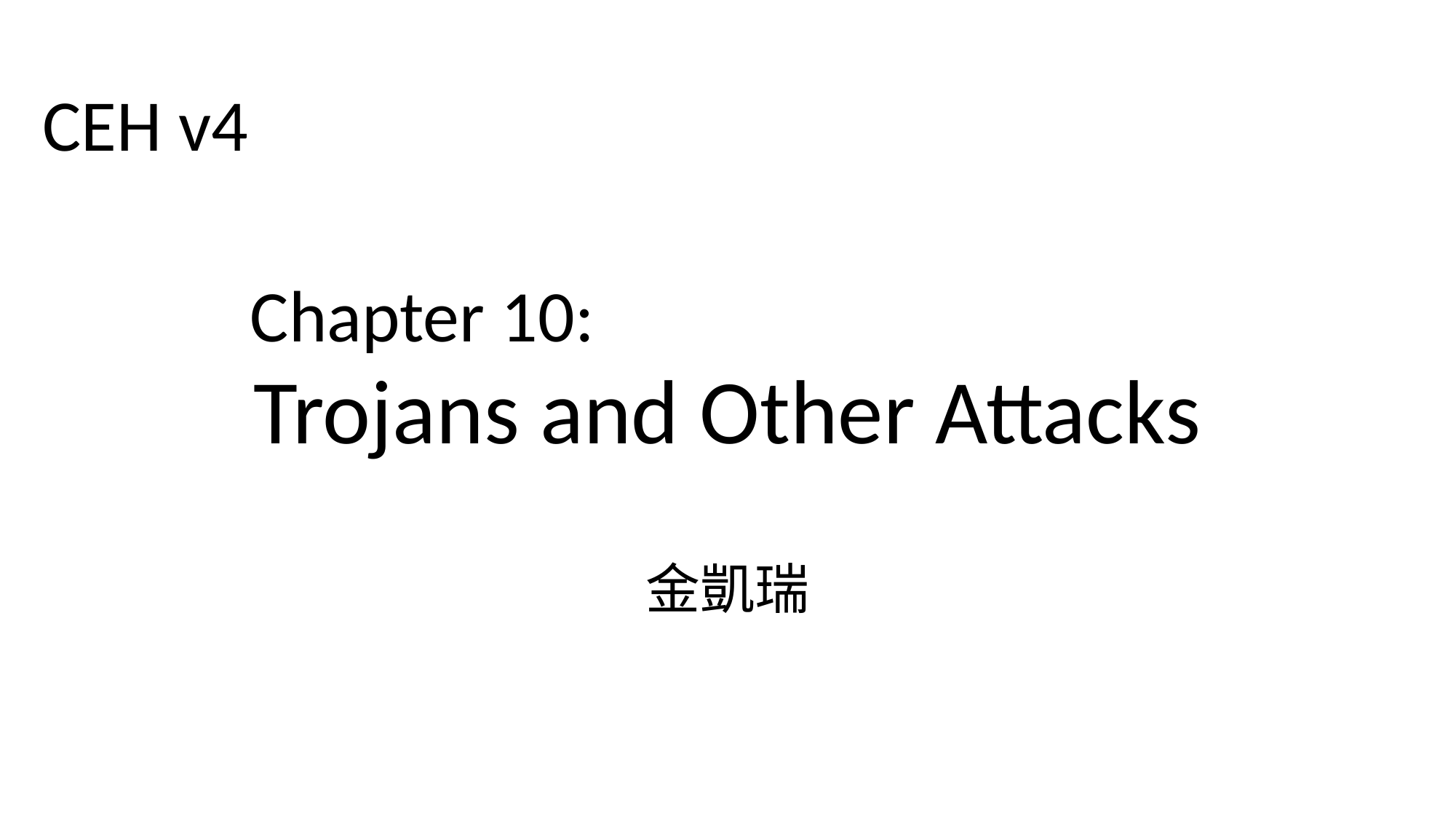

# Trojans and Other Attacks 金凱瑞
CEH v4
Chapter 10: